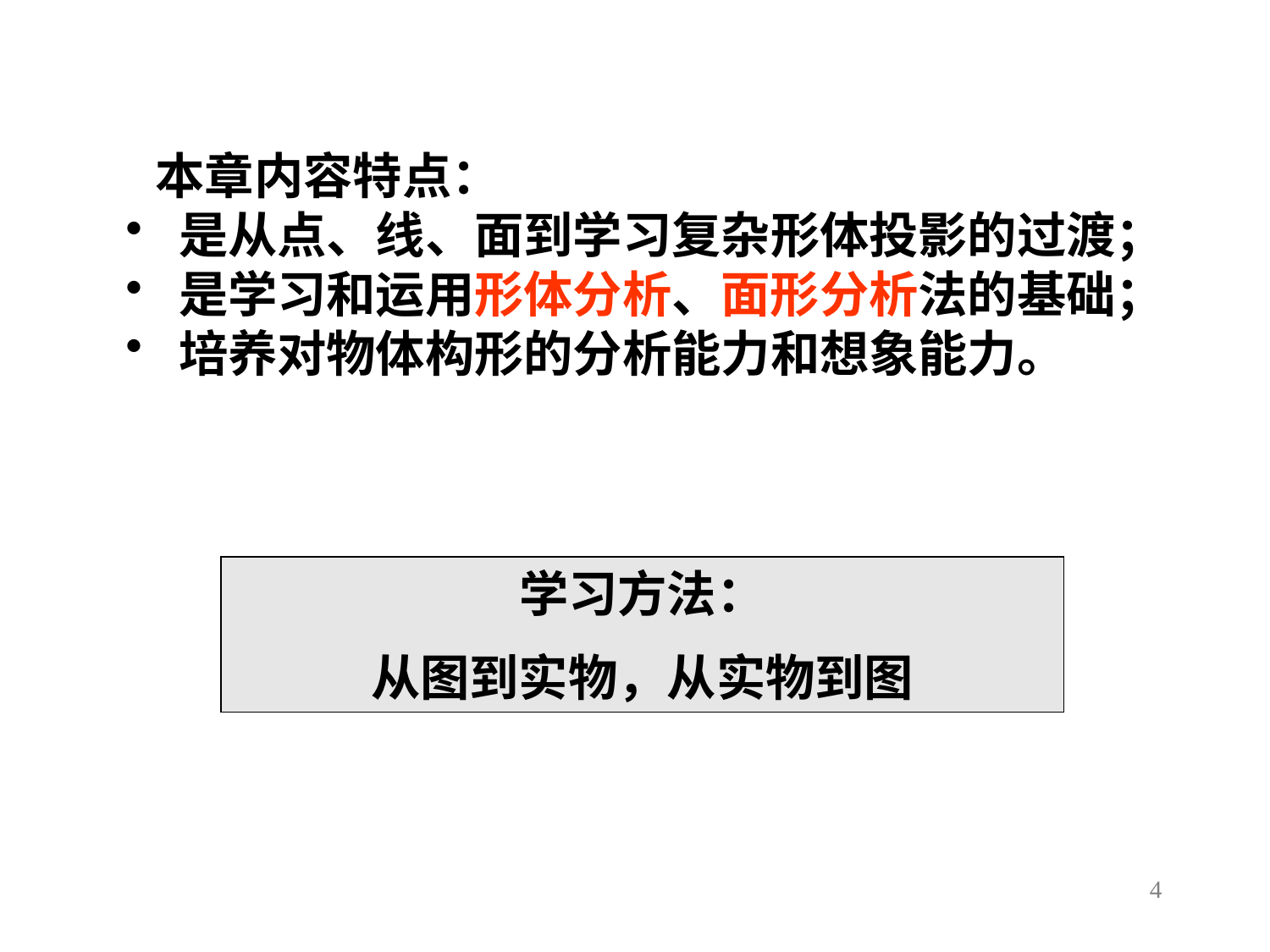

本章内容特点：
 是从点、线、面到学习复杂形体投影的过渡；
 是学习和运用形体分析、面形分析法的基础；
 培养对物体构形的分析能力和想象能力。
学习方法：
从图到实物，从实物到图
4